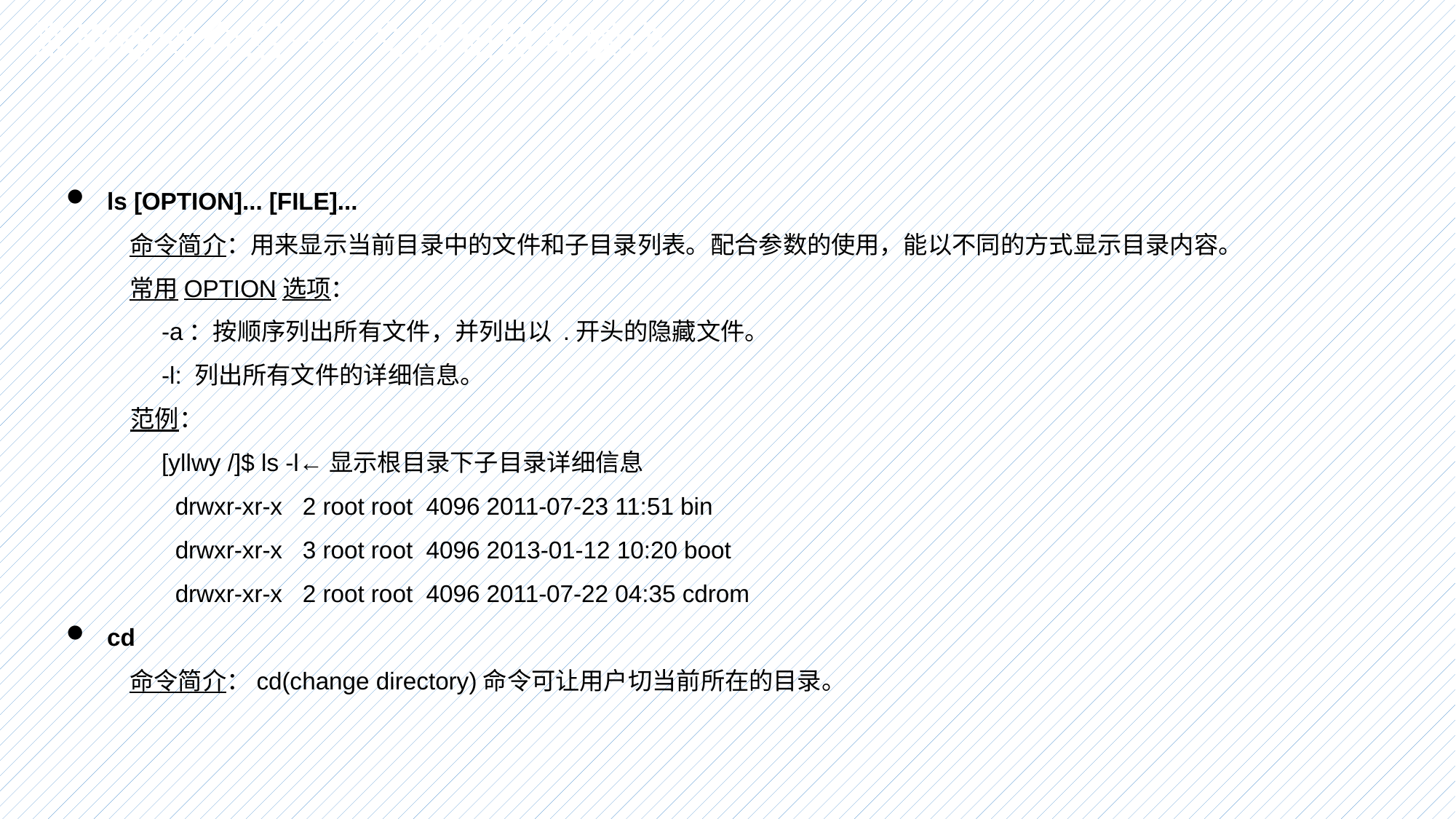

常用命令介绍——文件和目录操作
ls [OPTION]... [FILE]...
命令简介：用来显示当前目录中的文件和子目录列表。配合参数的使用，能以不同的方式显示目录内容。
常用OPTION选项：
-a：按顺序列出所有文件，并列出以 .开头的隐藏文件。
-l: 列出所有文件的详细信息。
范例：
[yllwy /]$ ls -l←显示根目录下子目录详细信息
drwxr-xr-x   2 root root  4096 2011-07-23 11:51 bin
drwxr-xr-x   3 root root  4096 2013-01-12 10:20 boot
drwxr-xr-x   2 root root  4096 2011-07-22 04:35 cdrom
cd
命令简介：cd(change directory)命令可让用户切当前所在的目录。